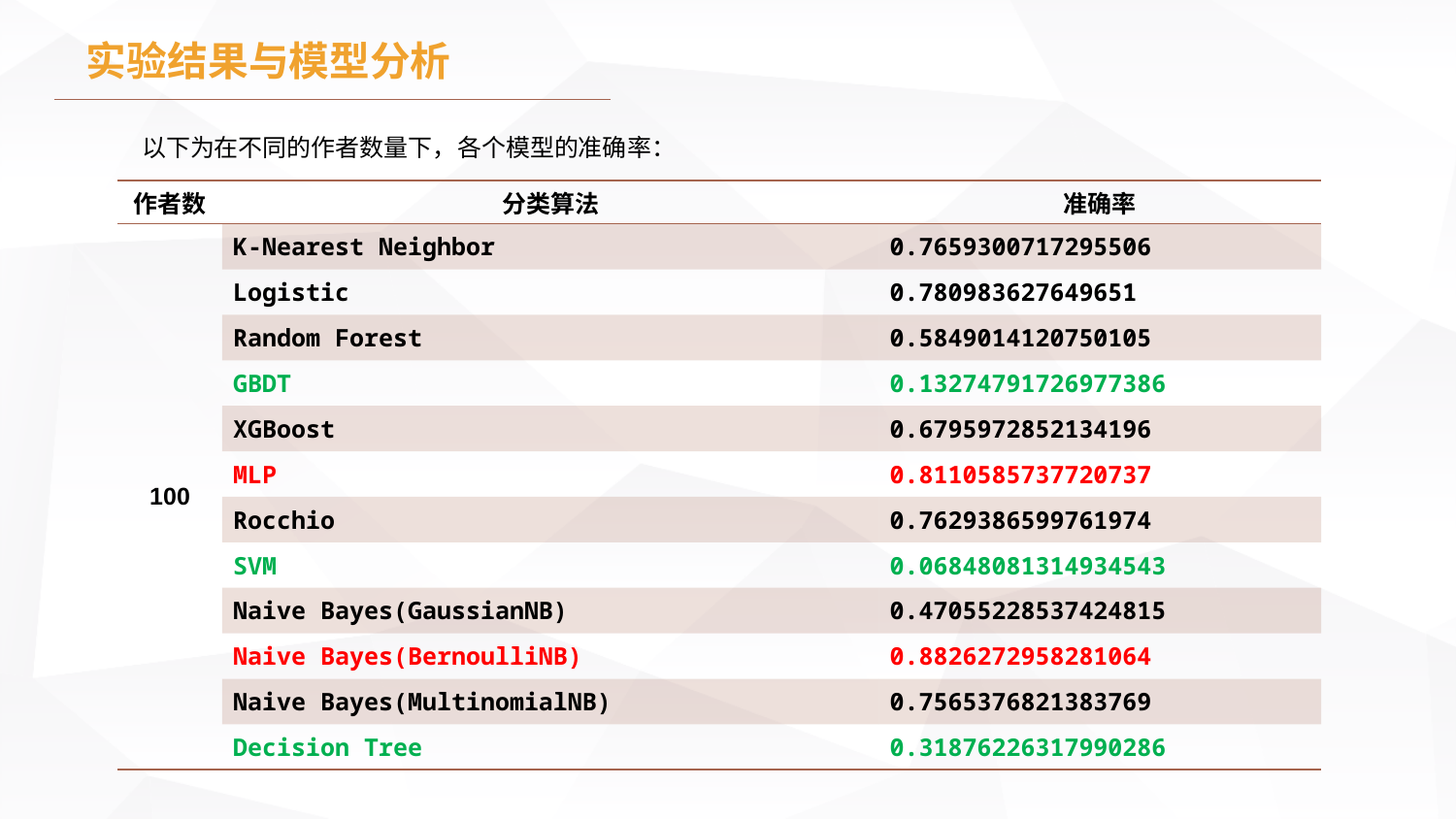

实验结果与模型分析

以下为在不同的作者数量下，各个模型的准确率：

| 作者数 | 分类算法 | 准确率 |
| --- | --- | --- |
| 100 | K-Nearest Neighbor | 0.7659300717295506 |
|  | Logistic | 0.780983627649651 |
|  | Random Forest | 0.5849014120750105 |
|  | GBDT | 0.13274791726977386 |
|  | XGBoost | 0.6795972852134196 |
|  | MLP | 0.8110585737720737 |
|  | Rocchio | 0.7629386599761974 |
|  | SVM | 0.06848081314934543 |
|  | Naive Bayes(GaussianNB) | 0.47055228537424815 |
|  | Naive Bayes(BernoulliNB) | 0.8826272958281064 |
|  | Naive Bayes(MultinomialNB) | 0.7565376821383769 |
|  | Decision Tree | 0.31876226317990286 |